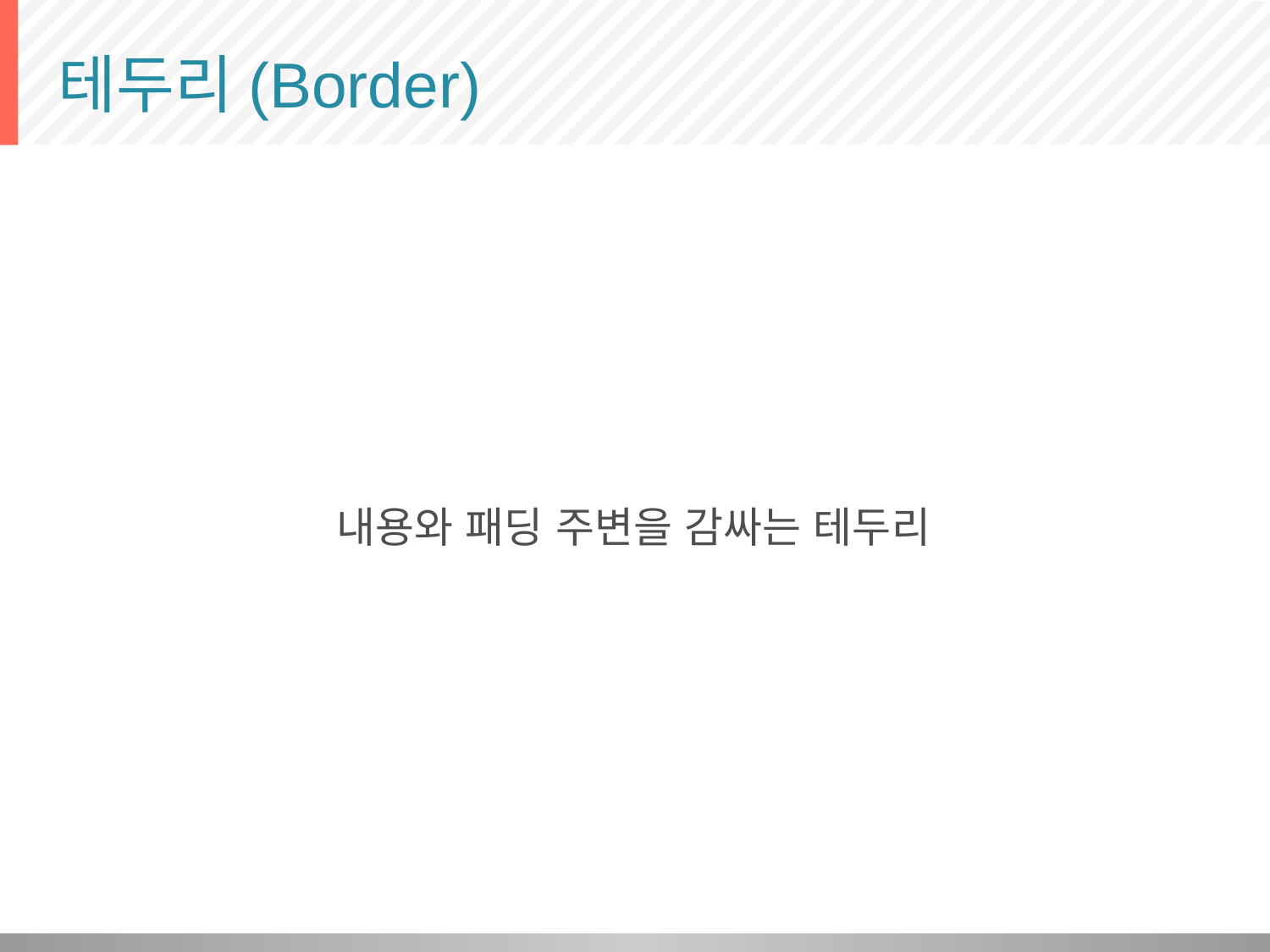

# 테두리(Border)
내용와 패딩 주변을 감싸는 테두리